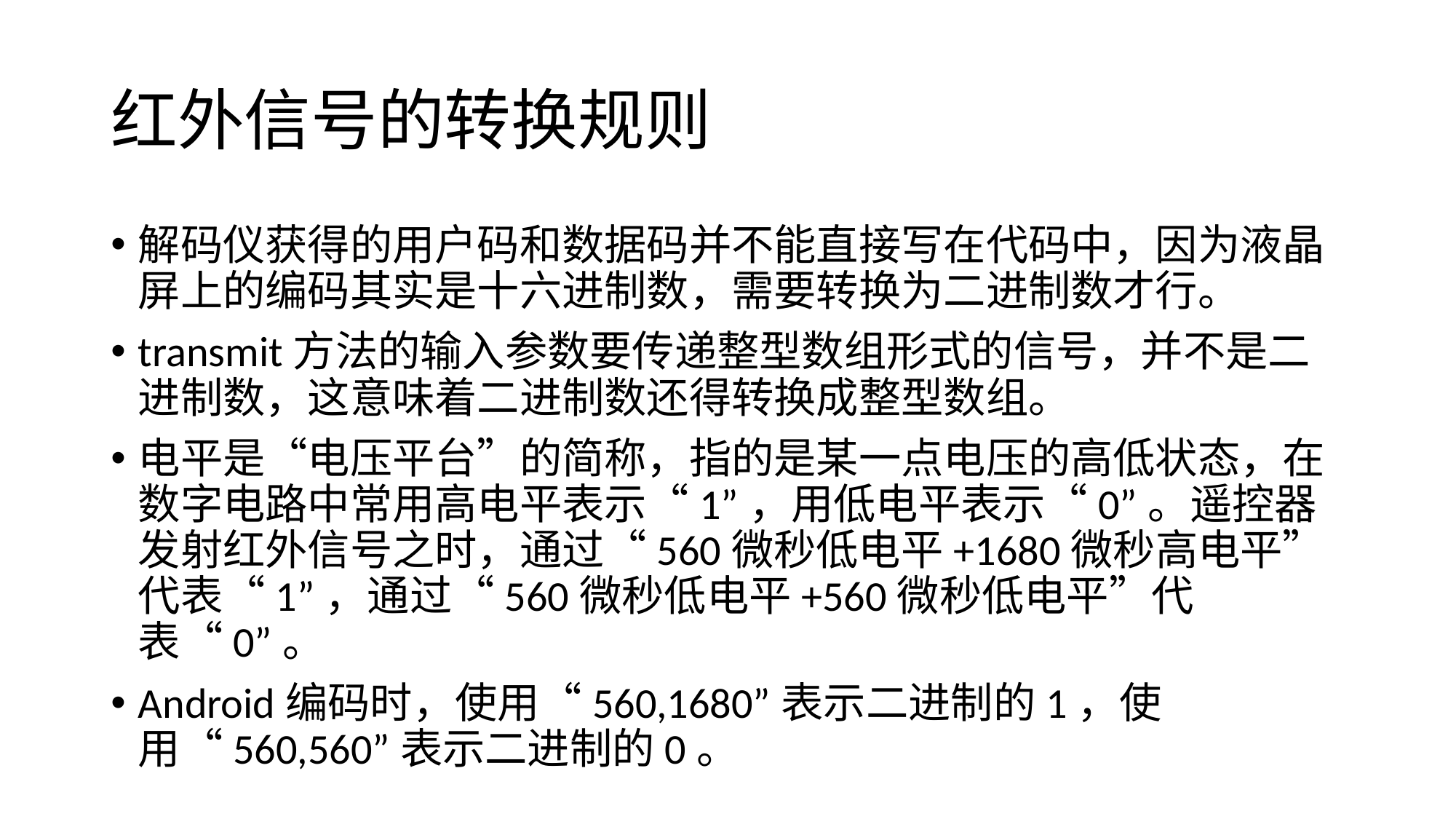

# 红外信号的转换规则
解码仪获得的用户码和数据码并不能直接写在代码中，因为液晶屏上的编码其实是十六进制数，需要转换为二进制数才行。
transmit方法的输入参数要传递整型数组形式的信号，并不是二进制数，这意味着二进制数还得转换成整型数组。
电平是“电压平台”的简称，指的是某一点电压的高低状态，在数字电路中常用高电平表示“1”，用低电平表示“0”。遥控器发射红外信号之时，通过“560微秒低电平+1680微秒高电平”代表“1”，通过“560微秒低电平+560微秒低电平”代表“0”。
Android编码时，使用“560,1680”表示二进制的1，使用“560,560”表示二进制的0。